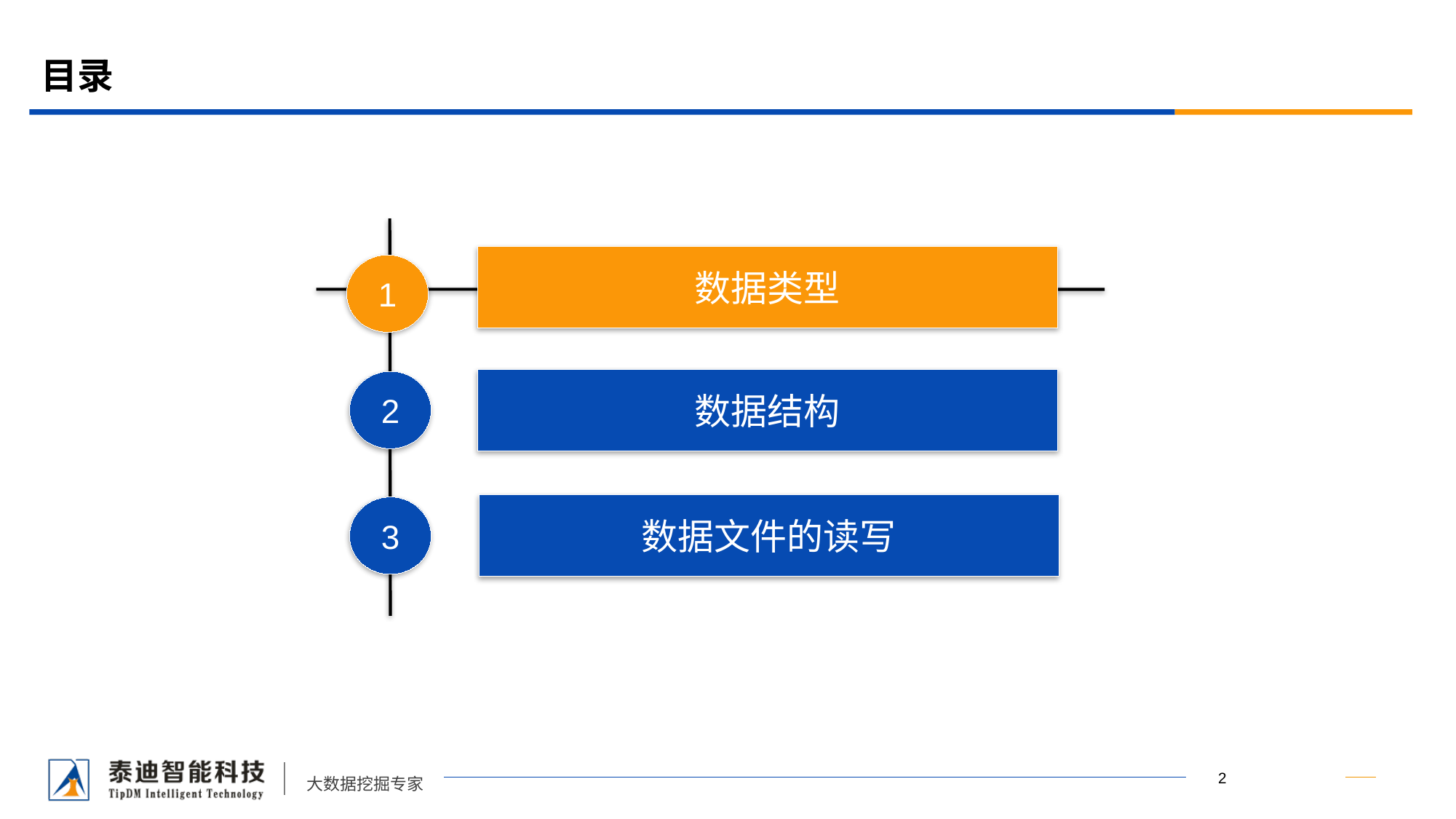

# 目录
数据类型
1

数据结构
2
数据文件的读写
3